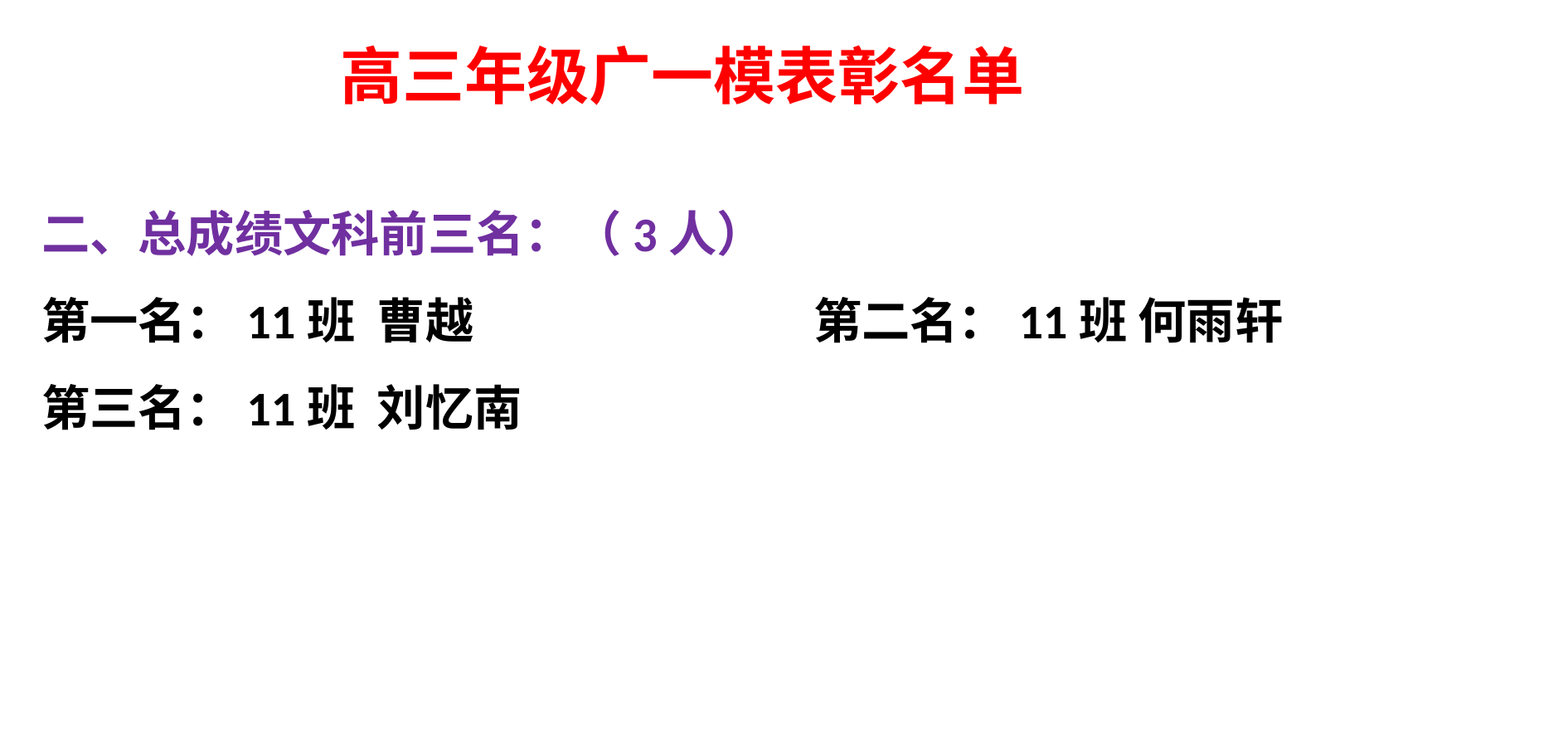

高三年级广一模表彰名单
二、总成绩文科前三名：（3人）
第一名：11班  曹越	                         第二名：11班 何雨轩
第三名：11班  刘忆南